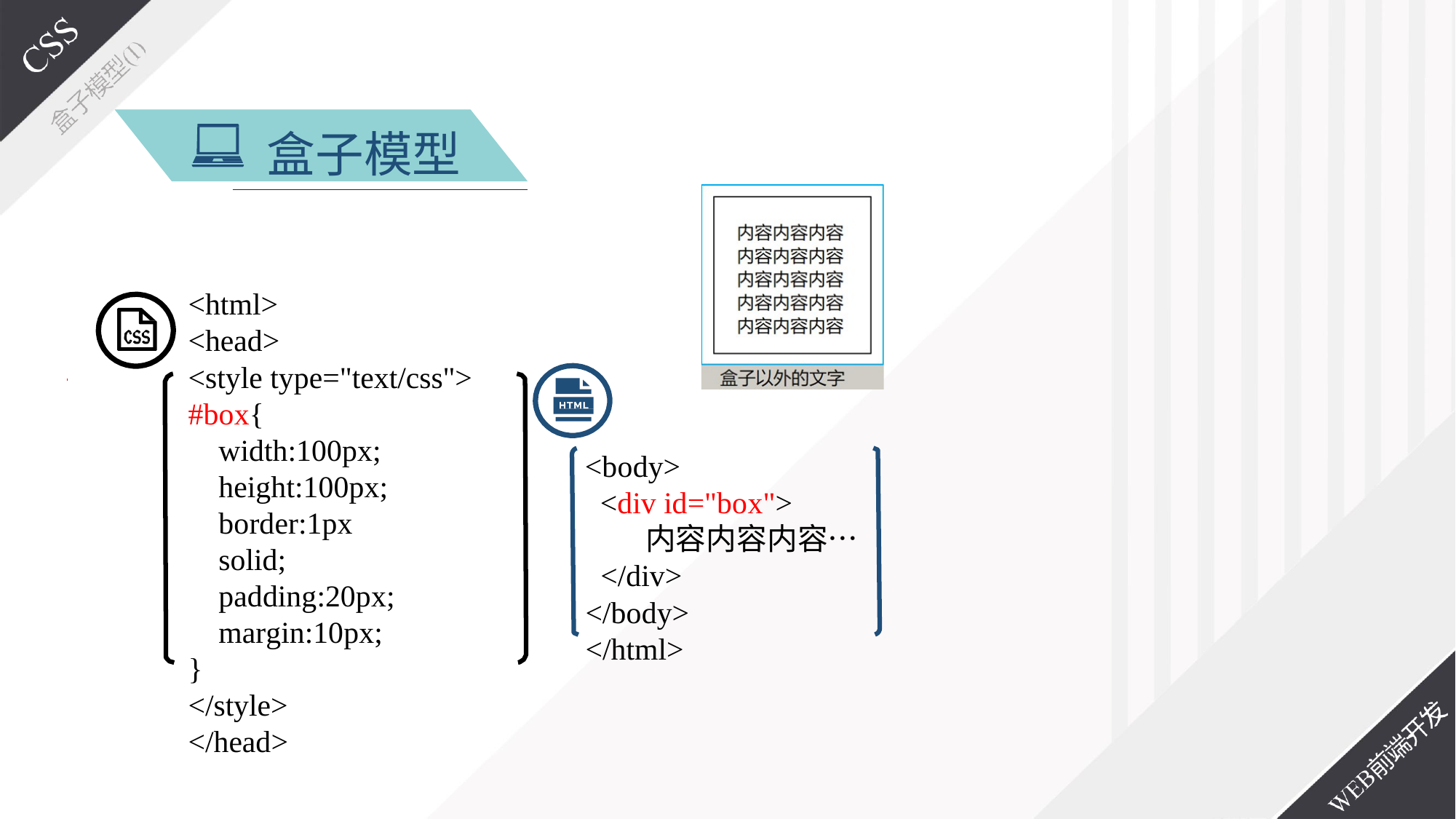

# 盒子模型

<html>
<head>
<style type="text/css">
#box{
width:100px; height:100px; border:1px solid; padding:20px; margin:10px;
}
</style>
</head>

<body>
<div id="box">
内容内容内容…
</div>
</body>
</html>